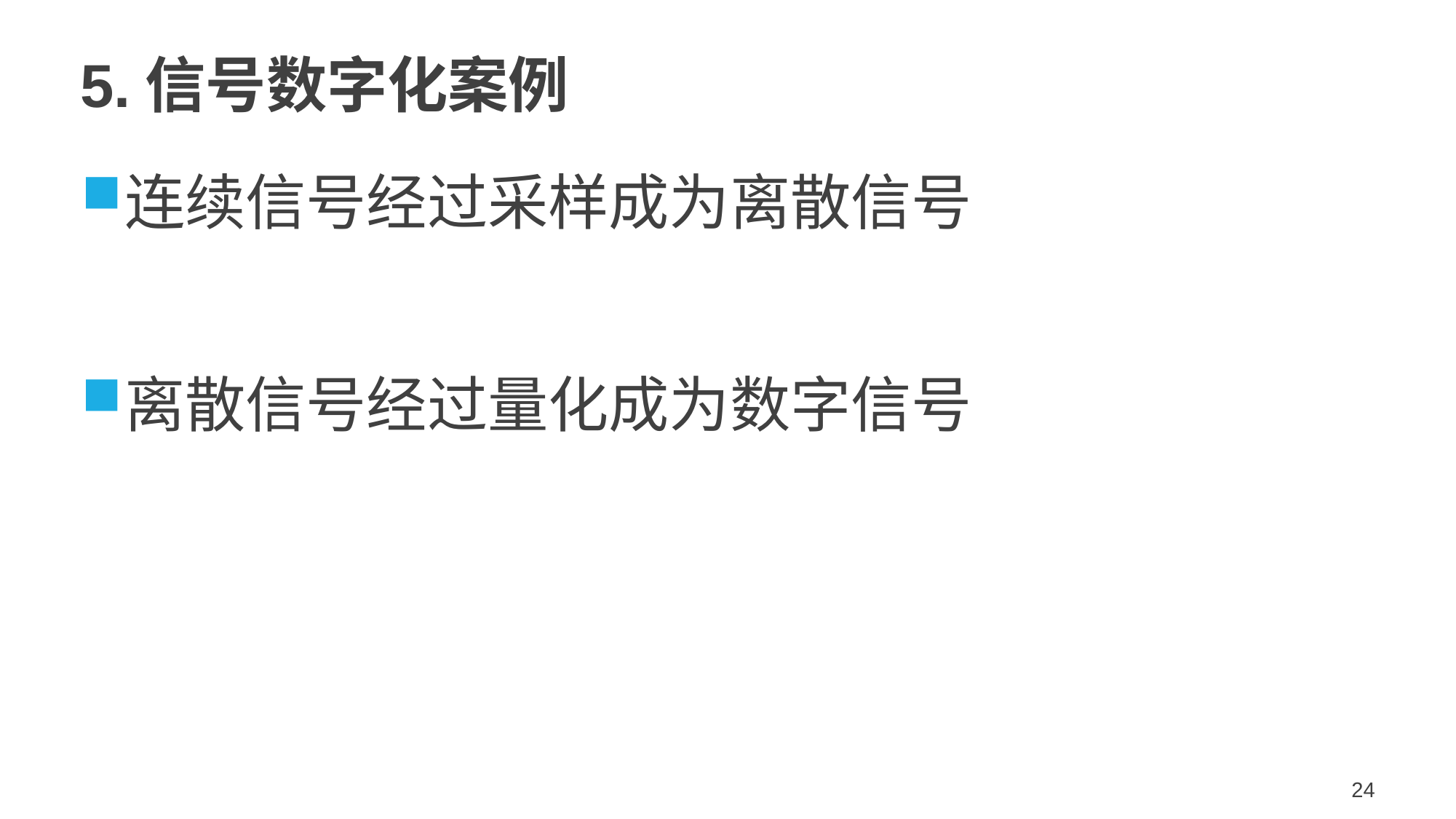

# 5.信号数字化案例
连续信号经过采样成为离散信号

离散信号经过量化成为数字信号

24